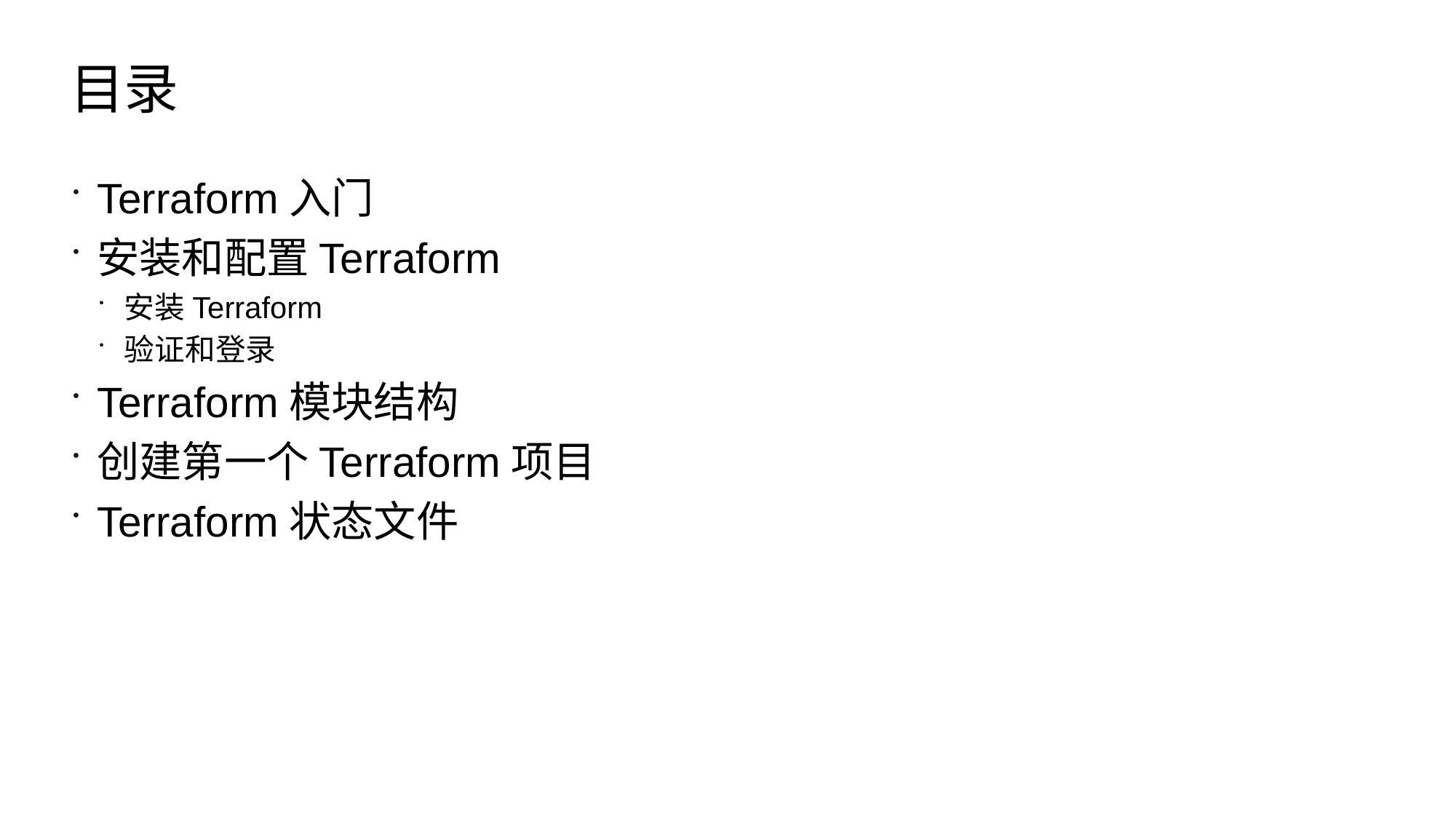

# 目录
Terraform入门
安装和配置Terraform
安装Terraform
验证和登录
Terraform模块结构
创建第一个Terraform项目
Terraform状态文件